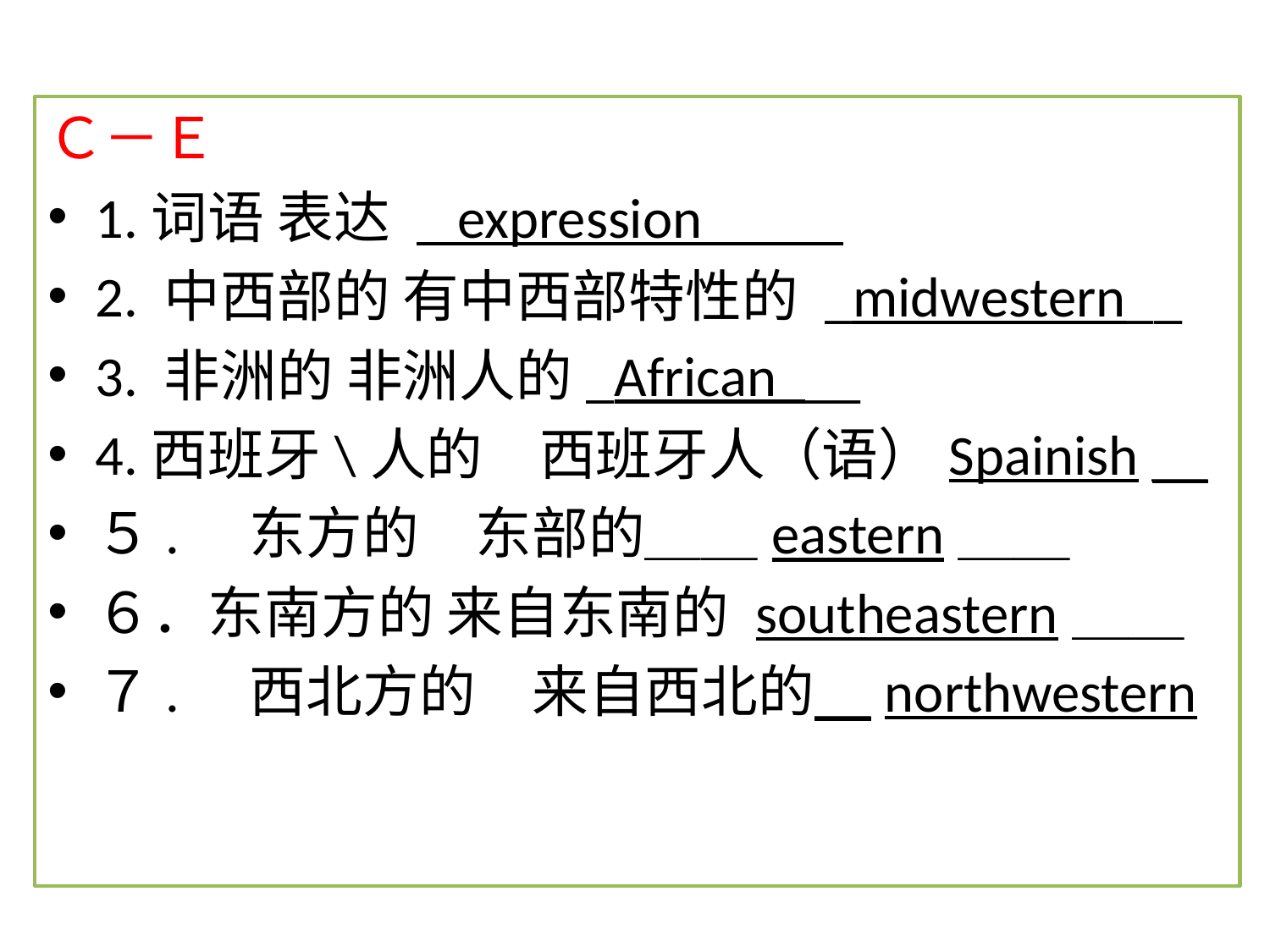

Ｃ－Ｅ
1.词语 表达 _ expression_____
2. 中西部的 有中西部特性的 _midwestern__
3. 非洲的 非洲人的_African___
4.西班牙\人的　西班牙人（语）Spainish＿
５.　东方的　东部的＿＿eastern＿＿
６．东南方的 来自东南的 southeastern＿＿
７.　西北方的　来自西北的＿northwestern